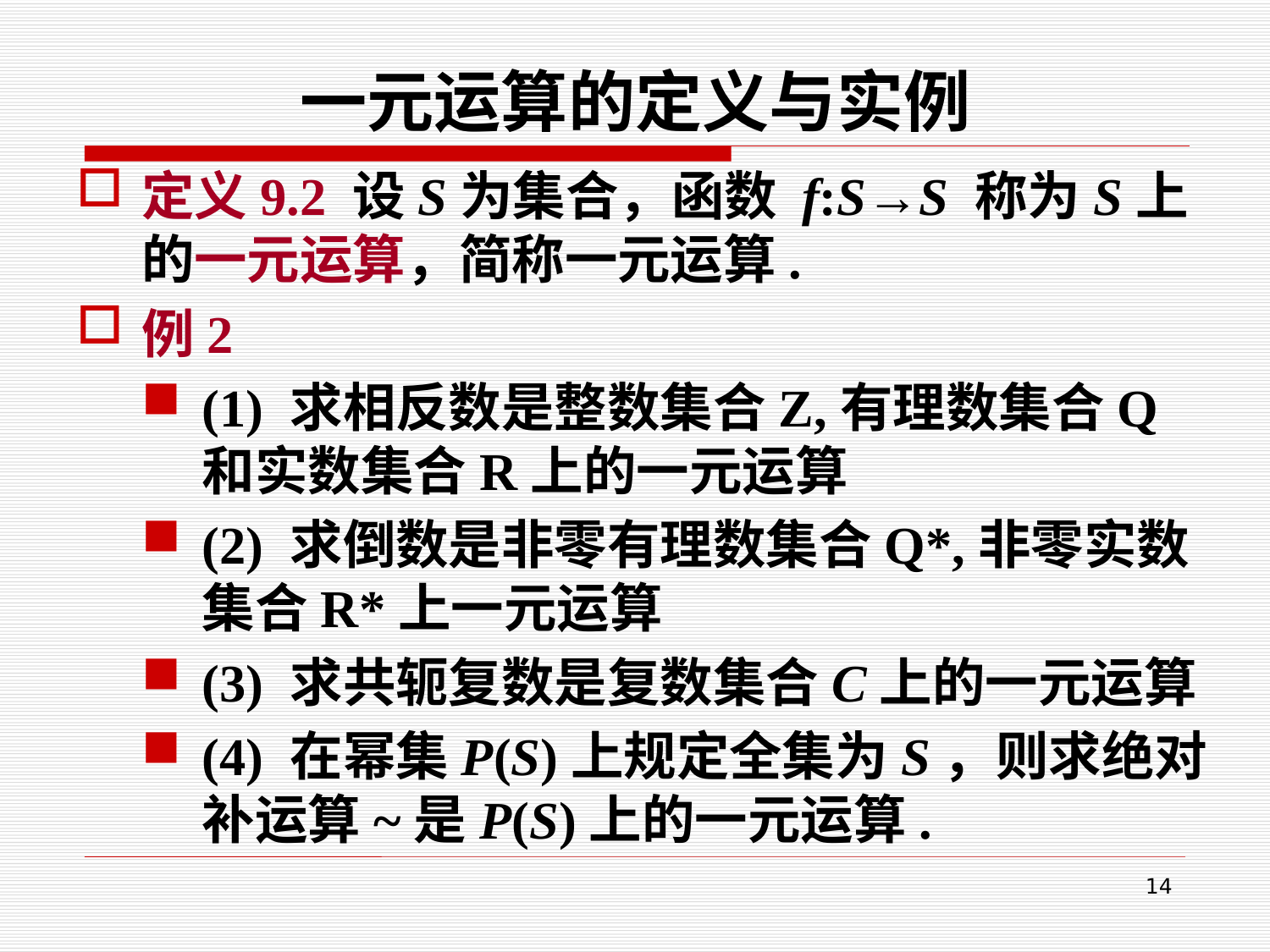

# 一元运算的定义与实例
定义9.2 设S为集合，函数 f:S→S 称为S上的一元运算，简称一元运算.
例2
(1) 求相反数是整数集合Z,有理数集合Q和实数集合R上的一元运算
(2) 求倒数是非零有理数集合Q*,非零实数集合R*上一元运算
(3) 求共轭复数是复数集合C上的一元运算
(4) 在幂集P(S)上规定全集为S，则求绝对补运算~是P(S)上的一元运算.
14